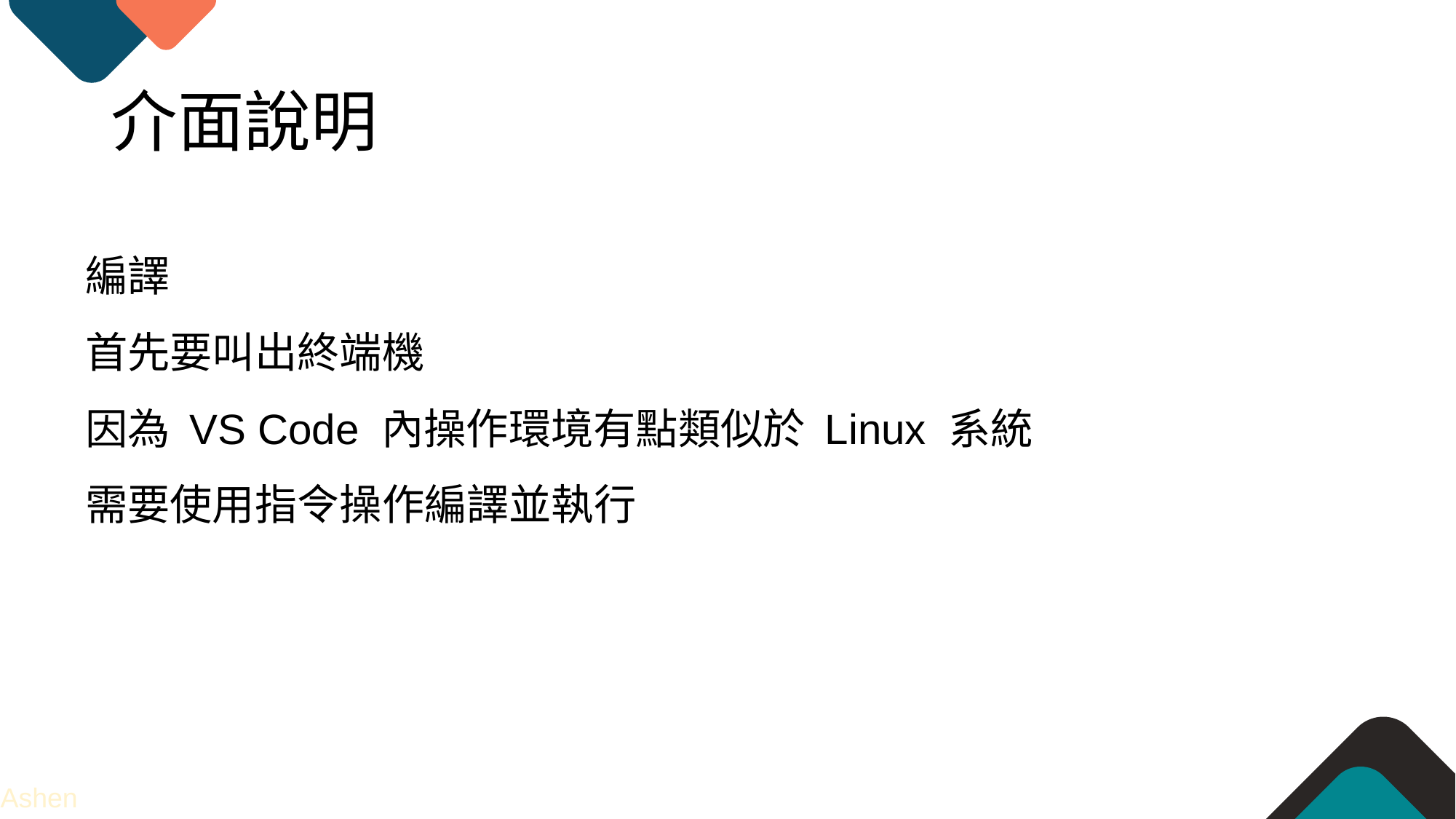

# 介面說明
編譯
首先要叫出終端機
因為 VS Code 內操作環境有點類似於 Linux 系統
需要使用指令操作編譯並執行